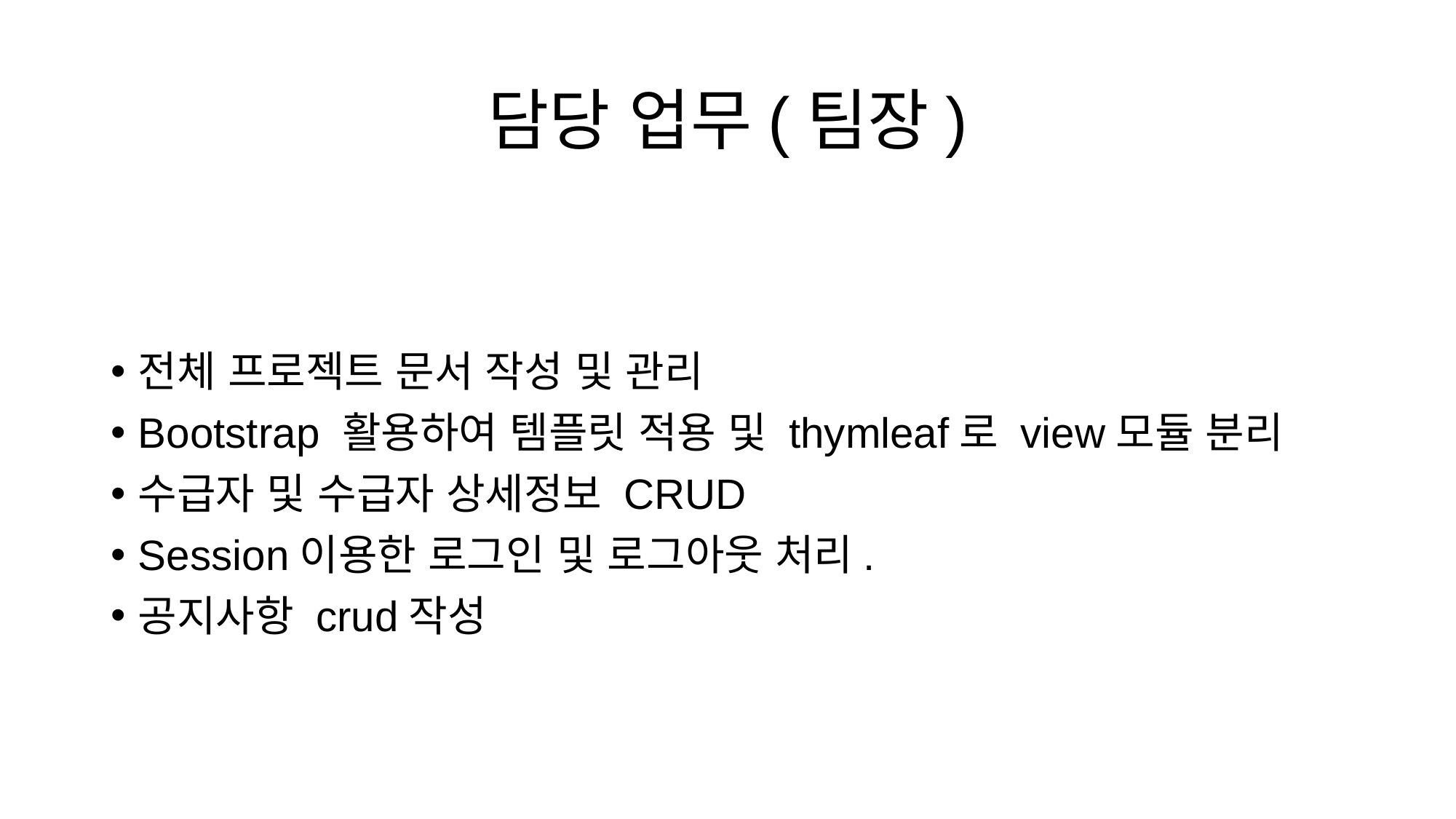

# 담당 업무(팀장)

전체 프로젝트 문서 작성 및 관리
Bootstrap 활용하여 템플릿 적용 및 thymleaf로 view모듈 분리
수급자 및 수급자 상세정보 CRUD
Session이용한 로그인 및 로그아웃 처리.
공지사항 crud작성